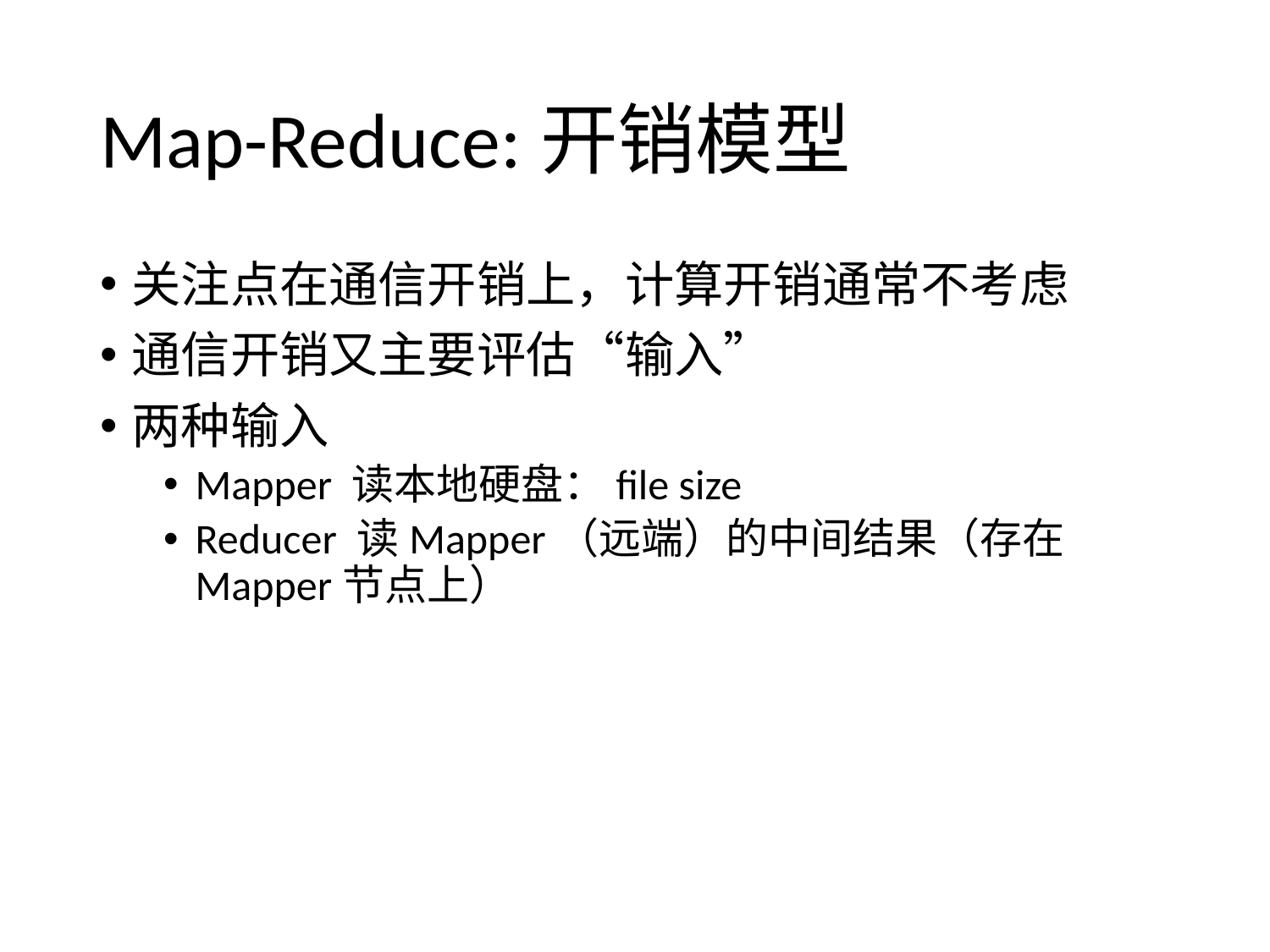

# Map-Reduce:开销模型
关注点在通信开销上，计算开销通常不考虑
通信开销又主要评估“输入”
两种输入
Mapper 读本地硬盘：file size
Reducer 读Mapper（远端）的中间结果（存在Mapper节点上）